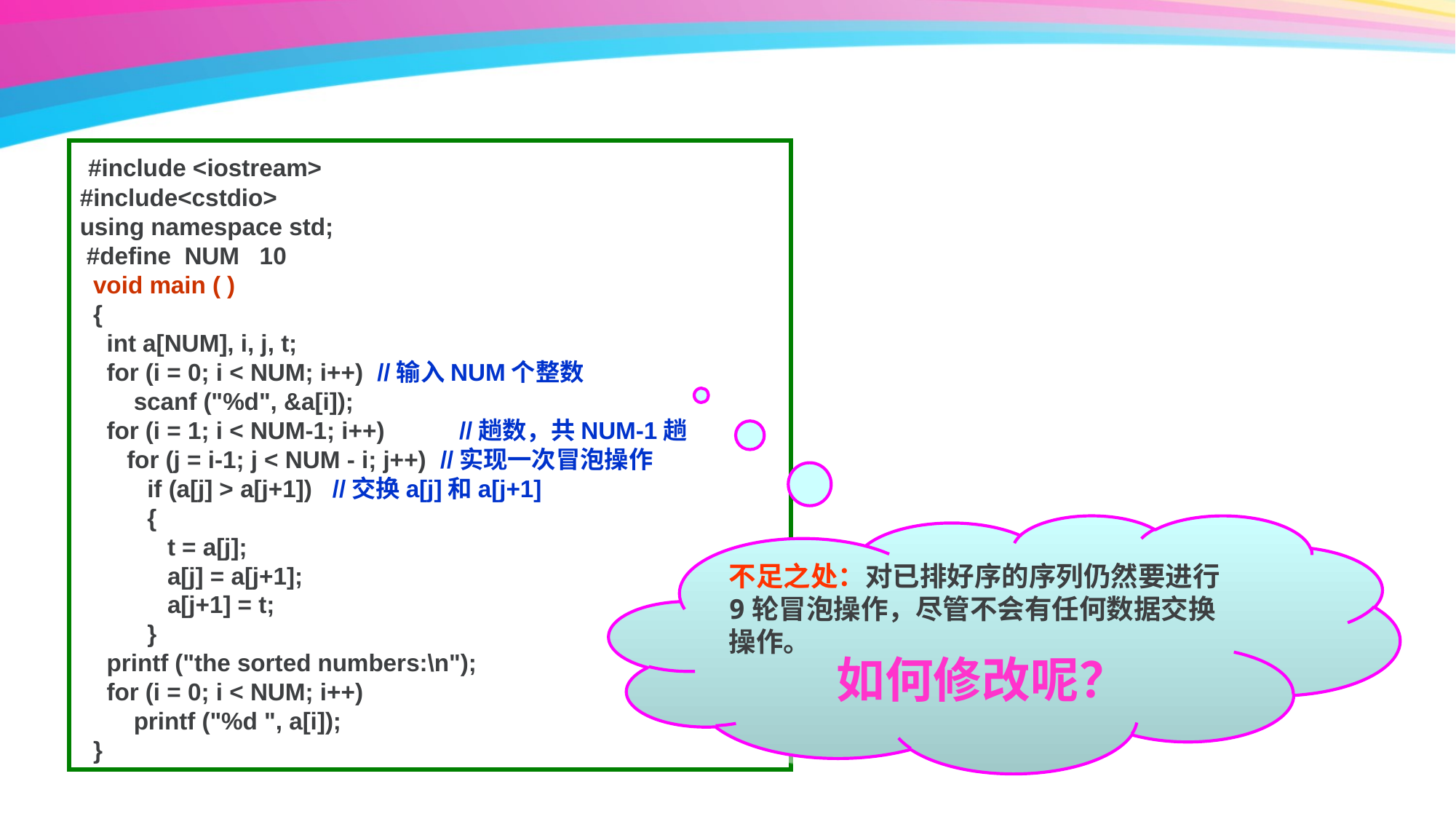

#include <iostream>
#include<cstdio>
using namespace std;
 #define  NUM   10
  void main ( )
  {
    int a[NUM], i, j, t;
    for (i = 0; i < NUM; i++)  //输入NUM个整数
        scanf ("%d", &a[i]);
    for (i = 1; i < NUM-1; i++)           //趟数，共NUM-1趟
       for (j = i-1; j < NUM - i; j++)  //实现一次冒泡操作
          if (a[j] > a[j+1])   //交换a[j]和a[j+1]
          {
             t = a[j];
             a[j] = a[j+1];
             a[j+1] = t;
          }
    printf ("the sorted numbers:\n");
    for (i = 0; i < NUM; i++)
        printf ("%d ", a[i]);
  }
不足之处：对已排好序的序列仍然要进行9轮冒泡操作，尽管不会有任何数据交换操作。
如何修改呢？